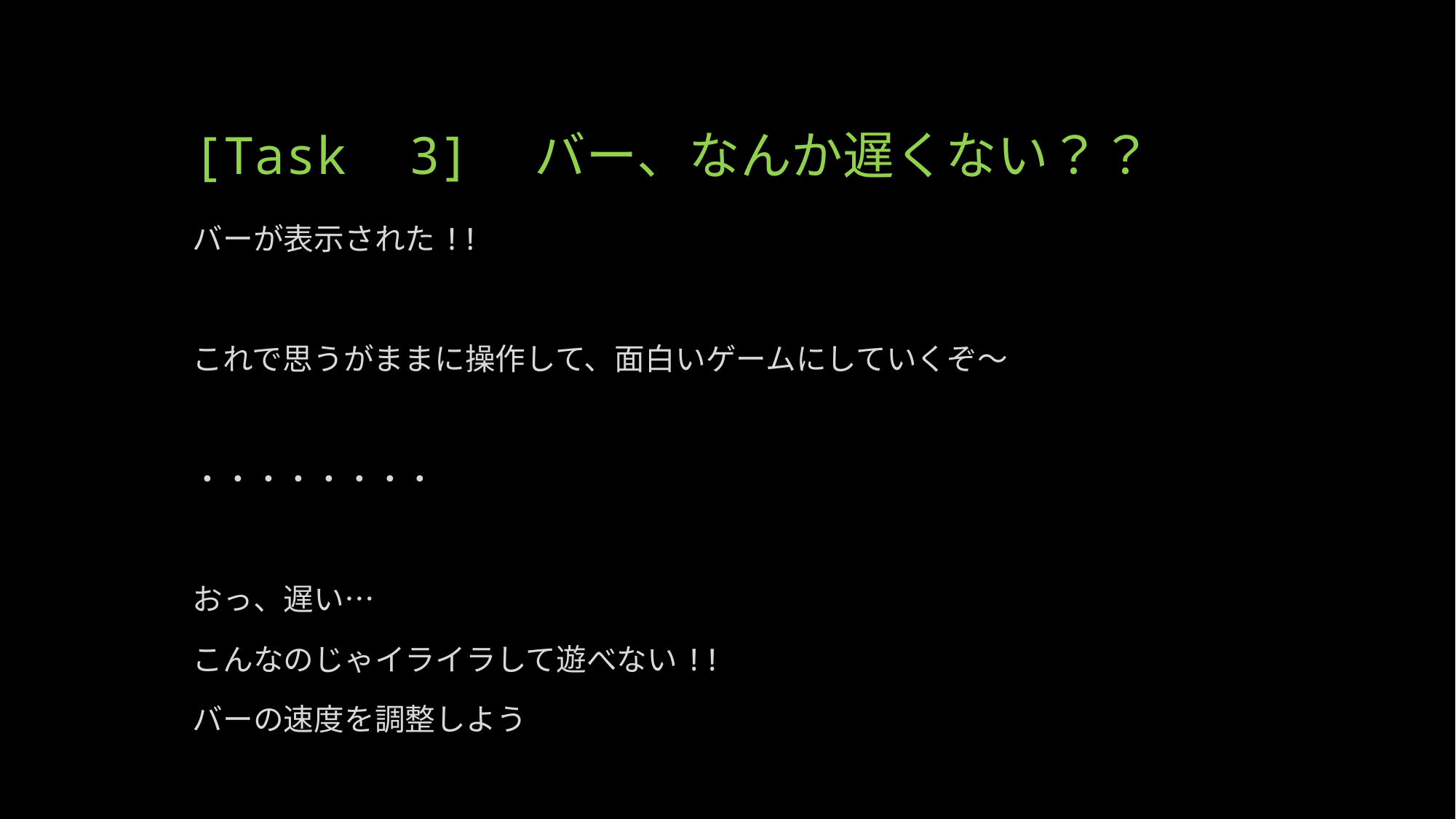

# [Task  3]　バー、なんか遅くない？？
バーが表示された!!

これで思うがままに操作して、面白いゲームにしていくぞ～

・・・・・・・・

おっ、遅い…
こんなのじゃイライラして遊べない!!
バーの速度を調整しよう